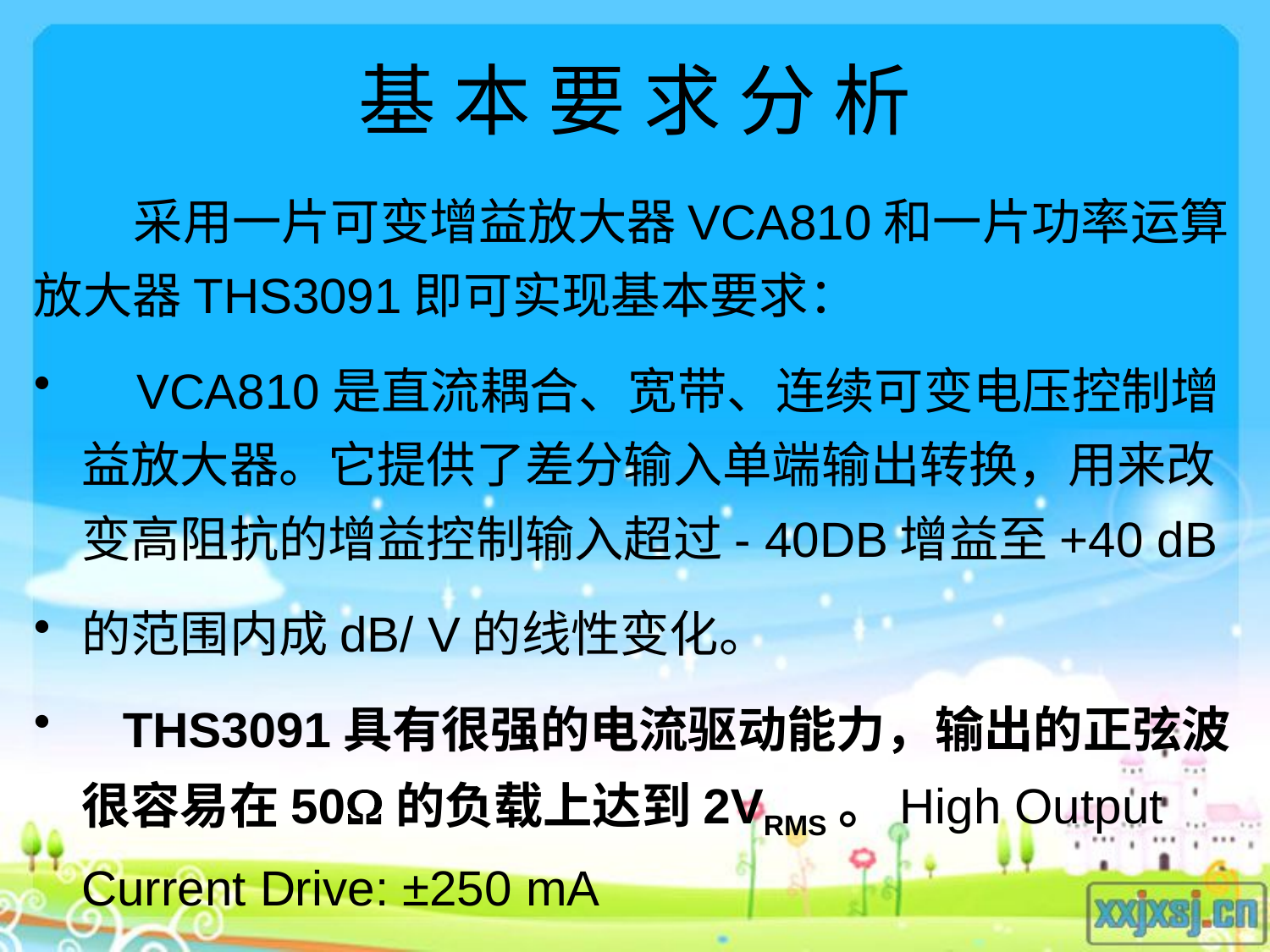

基 本 要 求 分 析
        采用一片可变增益放大器VCA810和一片功率运算放大器THS3091即可实现基本要求：
    VCA810是直流耦合、宽带、连续可变电压控制增益放大器。它提供了差分输入单端输出转换，用来改变高阻抗的增益控制输入超过- 40DB增益至+40 dB
的范围内成dB/ V的线性变化。
   THS3091具有很强的电流驱动能力，输出的正弦波很容易在50Ω的负载上达到2VRMS。High Output Current Drive: ±250 mA